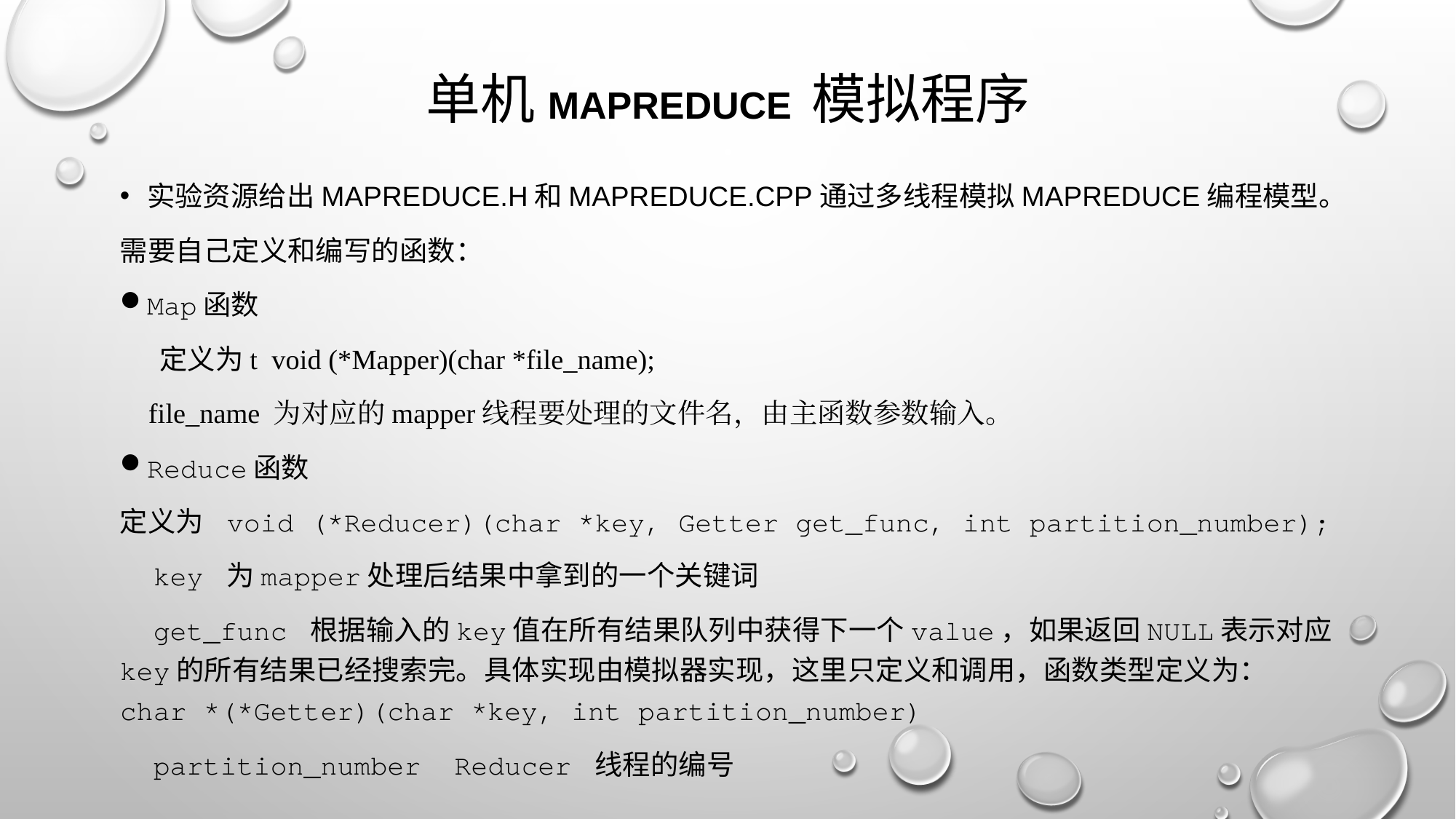

# 单机MaprEDUCE 模拟程序
实验资源给出mapreduce.h和mapreduce.cpp通过多线程模拟mapreduce编程模型。
需要自己定义和编写的函数：
Map函数
  定义为t  void (*Mapper)(char *file_name);
    file_name 为对应的mapper线程要处理的文件名，由主函数参数输入。
Reduce函数
定义为 void (*Reducer)(char *key, Getter get_func, int partition_number);
  key 为mapper处理后结果中拿到的一个关键词
  get_func 根据输入的key值在所有结果队列中获得下一个value，如果返回NULL表示对应key的所有结果已经搜索完。具体实现由模拟器实现，这里只定义和调用，函数类型定义为：char *(*Getter)(char *key, int partition_number)
  partition_number  Reducer 线程的编号